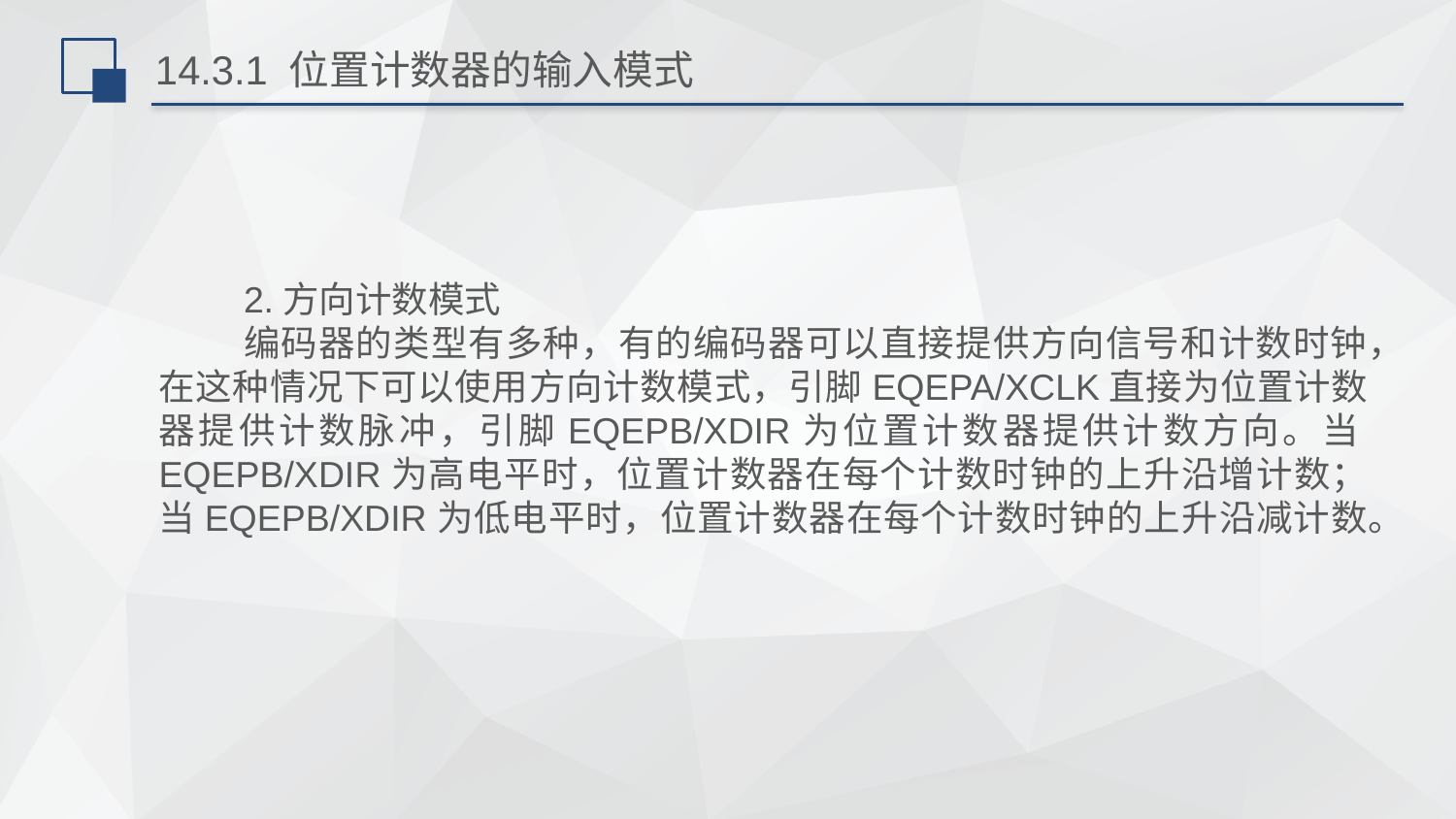

# 14.3.1 位置计数器的输入模式
2.方向计数模式
编码器的类型有多种，有的编码器可以直接提供方向信号和计数时钟，在这种情况下可以使用方向计数模式，引脚EQEPA/XCLK直接为位置计数器提供计数脉冲，引脚EQEPB/XDIR为位置计数器提供计数方向。当EQEPB/XDIR为高电平时，位置计数器在每个计数时钟的上升沿增计数；当EQEPB/XDIR为低电平时，位置计数器在每个计数时钟的上升沿减计数。